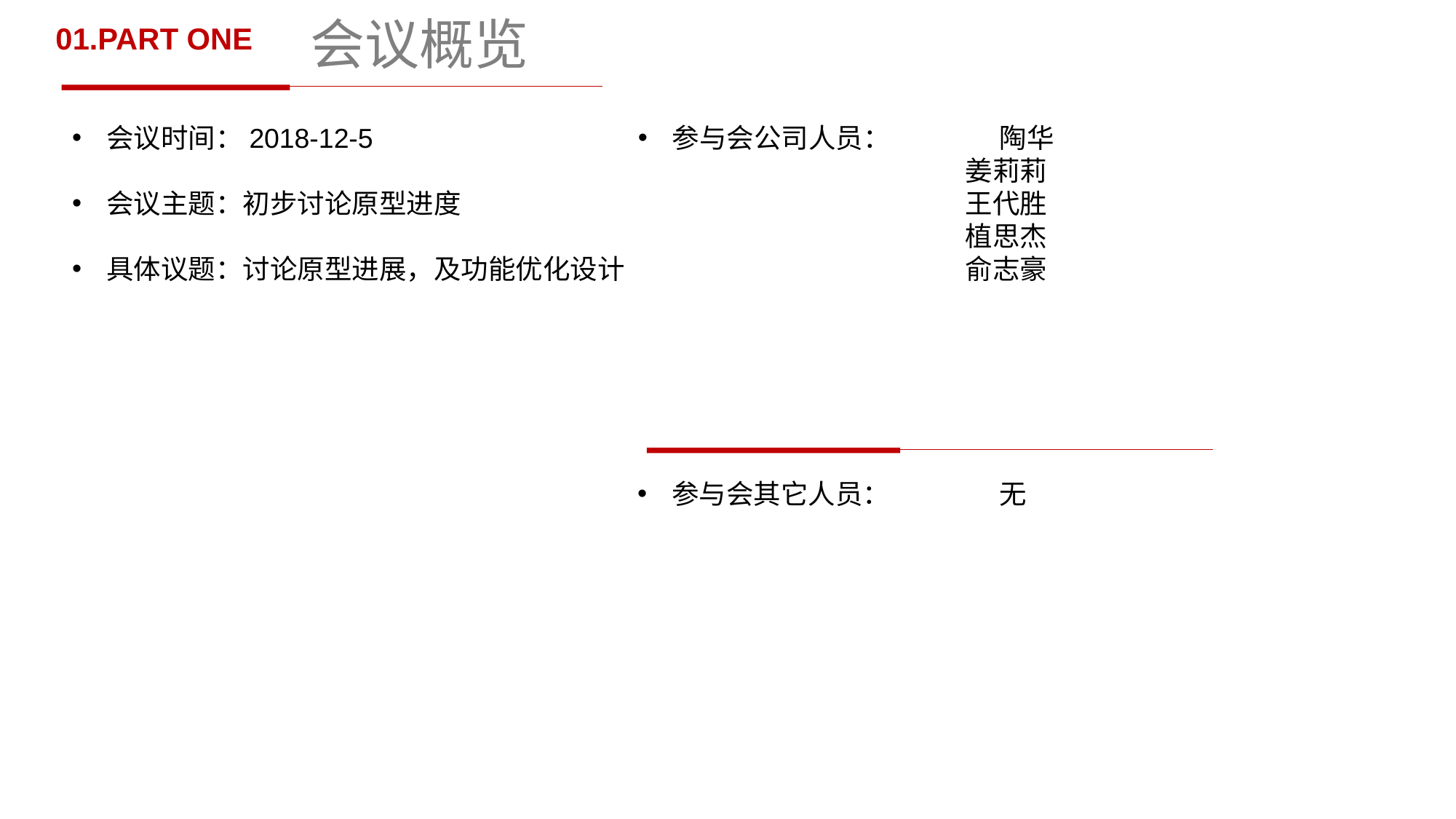

# 会议概览
01.PART ONE

会议时间：2018-12-5

会议主题：初步讨论原型进度

具体议题：讨论原型进展，及功能优化设计
参与会公司人员：	陶华
姜莉莉
王代胜
植思杰
俞志豪
参与会其它人员：	无